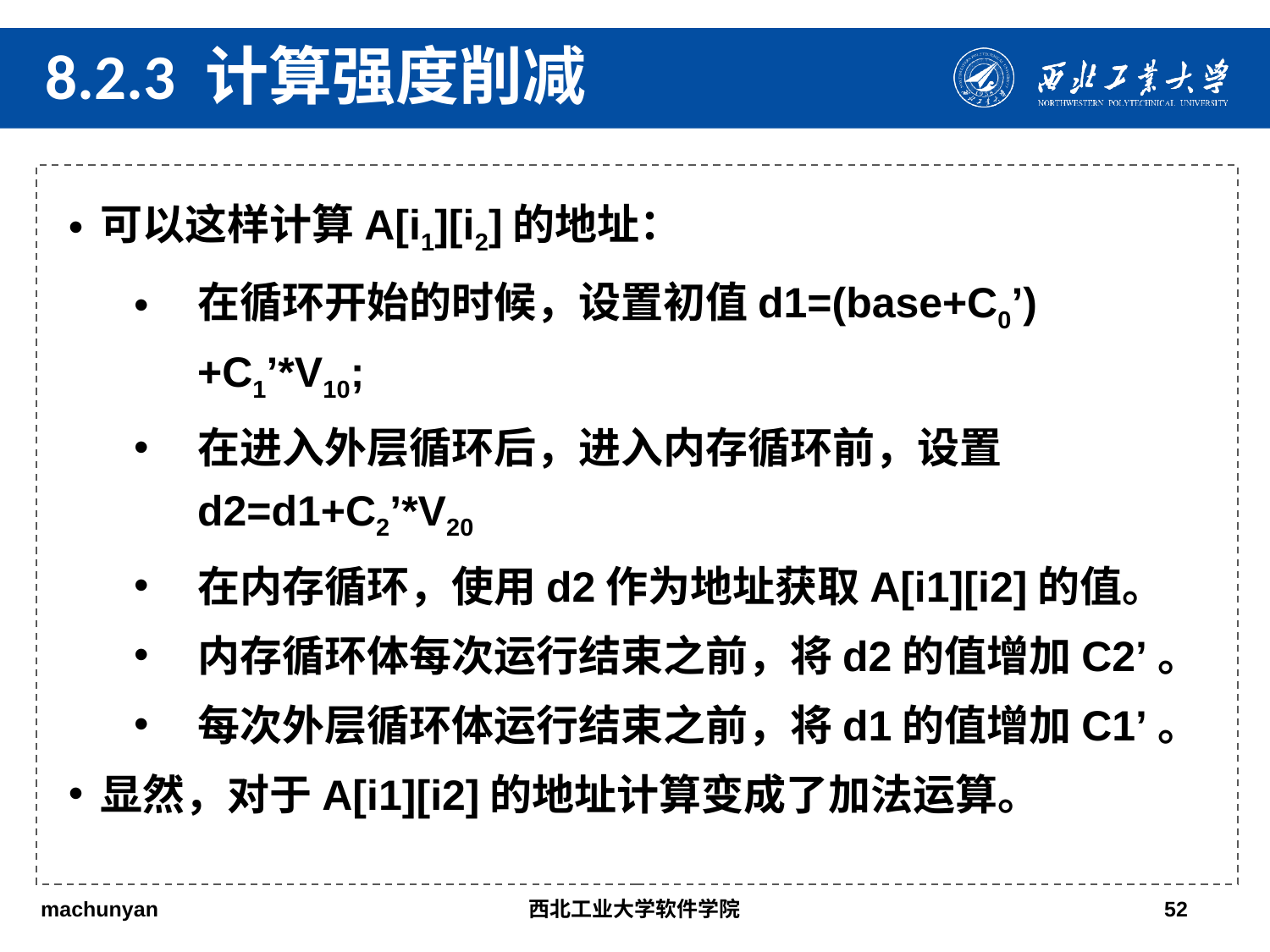

8.2.3 计算强度削减
可以这样计算A[i1][i2]的地址：
在循环开始的时候，设置初值d1=(base+C0’)+C1’*V10;
在进入外层循环后，进入内存循环前，设置d2=d1+C2’*V20
在内存循环，使用d2作为地址获取A[i1][i2]的值。
内存循环体每次运行结束之前，将d2的值增加C2’。
每次外层循环体运行结束之前，将d1的值增加C1’。
显然，对于A[i1][i2]的地址计算变成了加法运算。